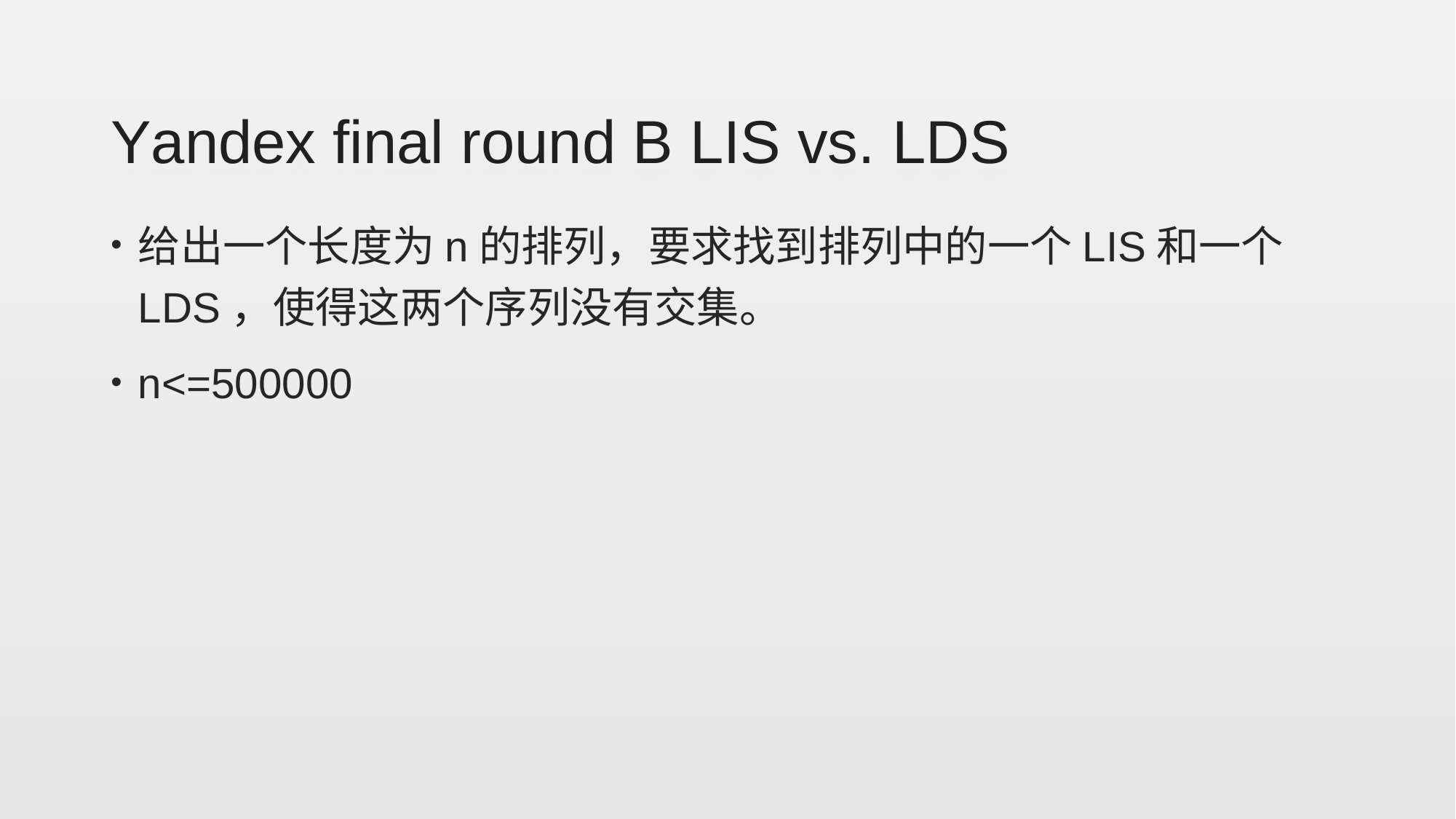

# Yandex final round B LIS vs. LDS
给出一个长度为n的排列，要求找到排列中的一个LIS和一个LDS，使得这两个序列没有交集。
n<=500000